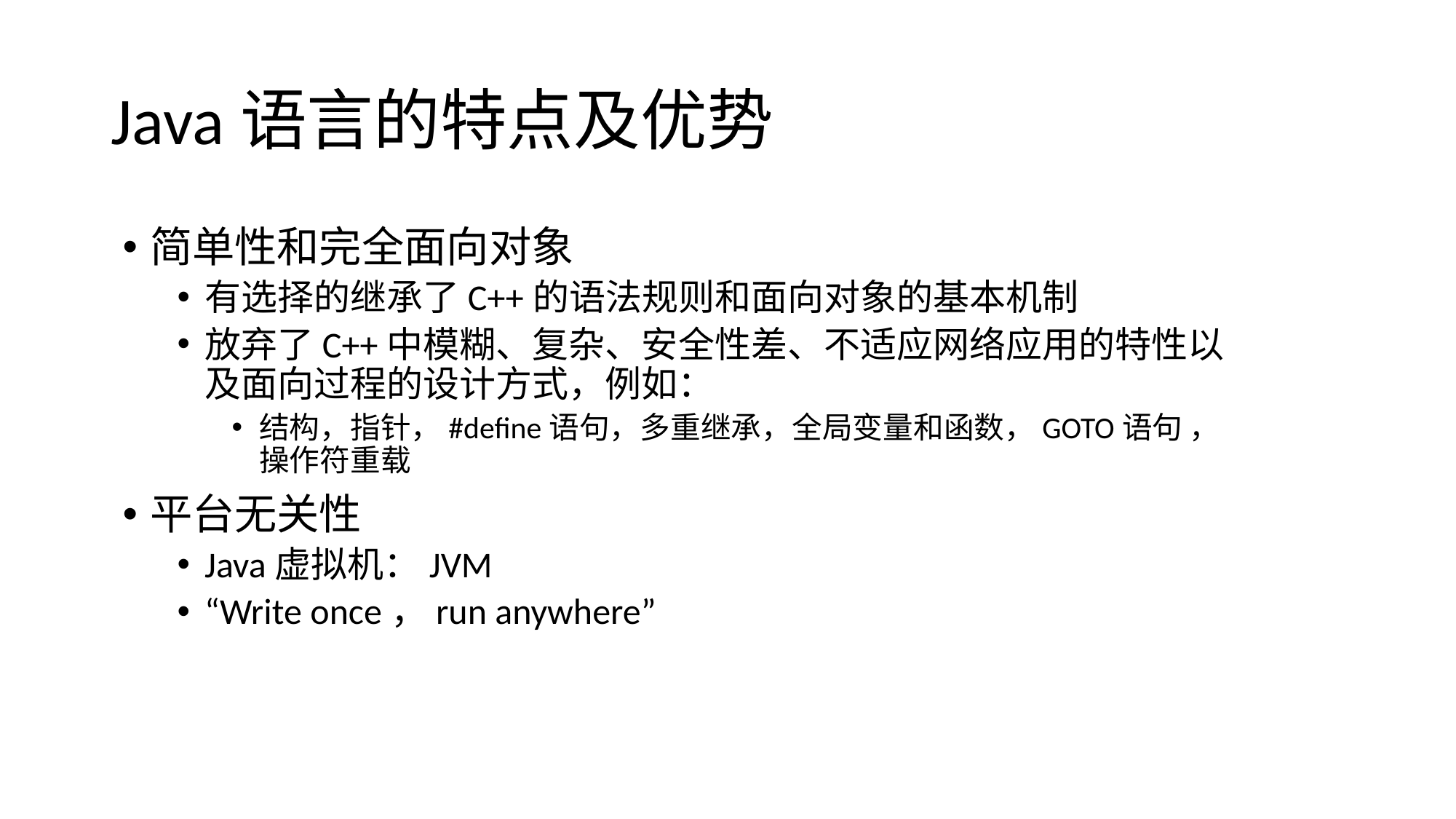

# Java语言的特点及优势
简单性和完全面向对象
有选择的继承了C++的语法规则和面向对象的基本机制
放弃了C++中模糊、复杂、安全性差、不适应网络应用的特性以及面向过程的设计方式，例如：
结构，指针，#define语句，多重继承，全局变量和函数，GOTO语句 ，操作符重载
平台无关性
Java虚拟机：JVM
“Write once，run anywhere”